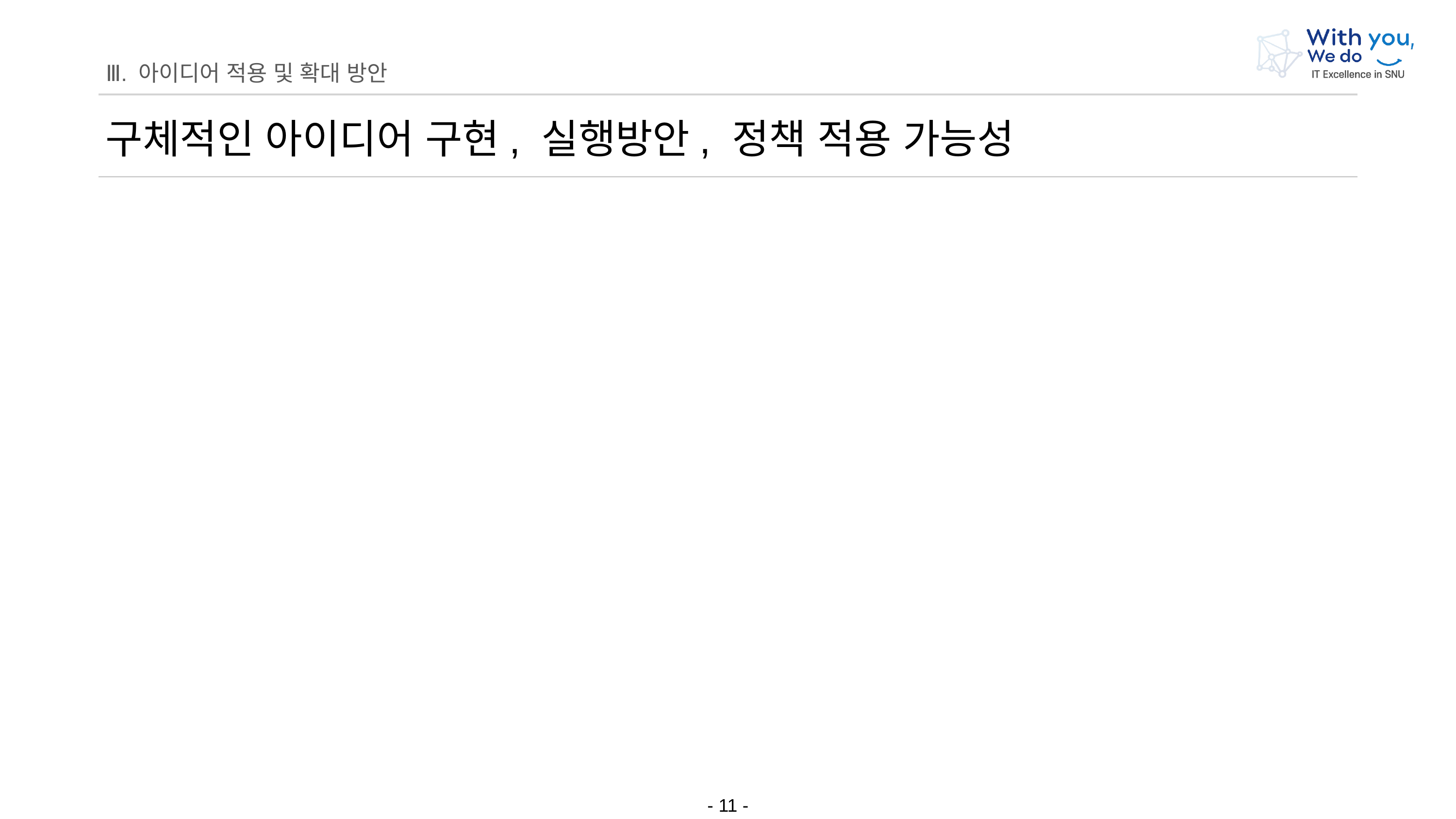

Ⅲ. 아이디어 적용 및 확대 방안
구체적인 아이디어 구현, 실행방안, 정책 적용 가능성